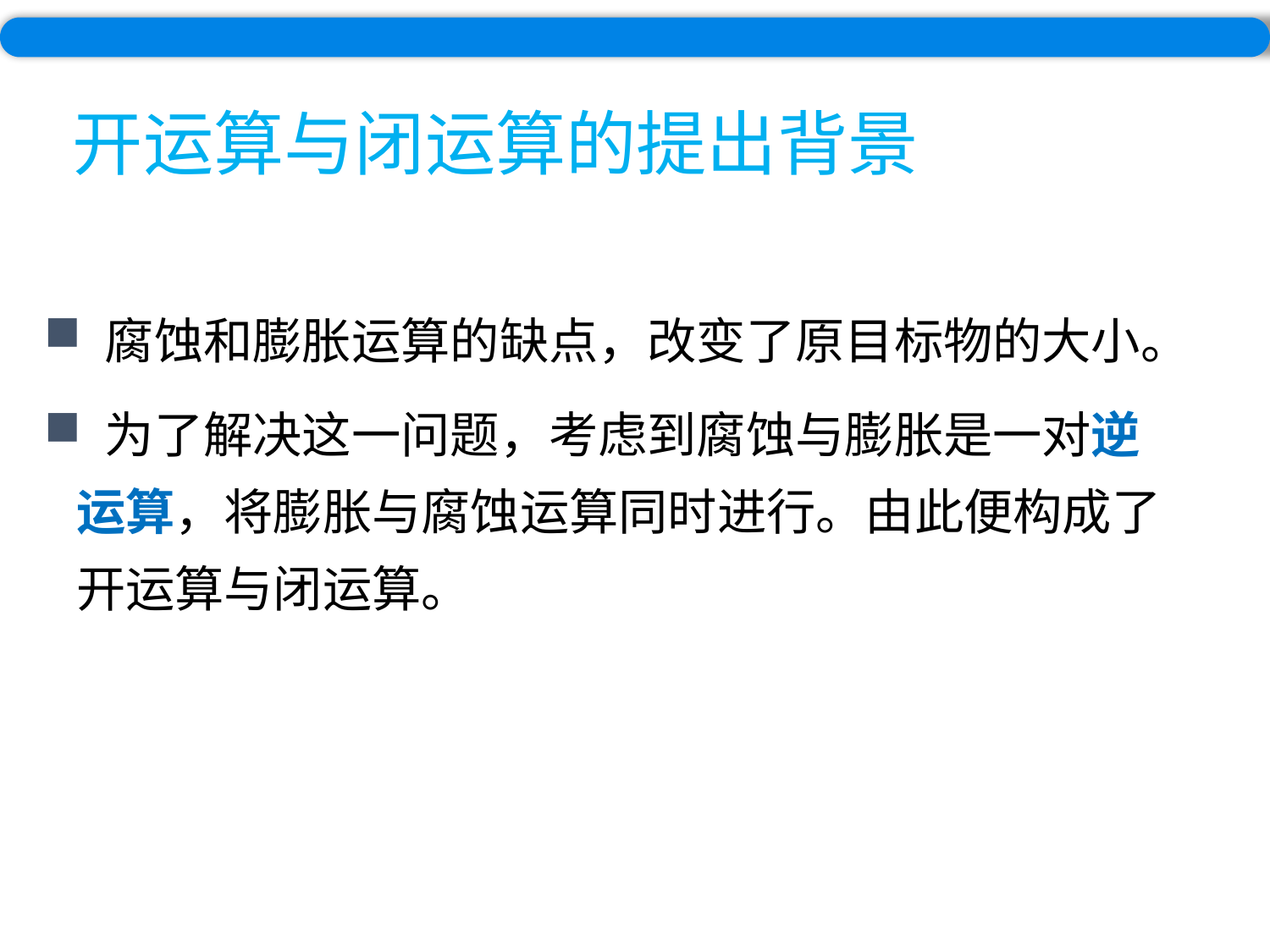

# 开运算与闭运算的提出背景
 腐蚀和膨胀运算的缺点，改变了原目标物的大小。
 为了解决这一问题，考虑到腐蚀与膨胀是一对逆运算，将膨胀与腐蚀运算同时进行。由此便构成了开运算与闭运算。